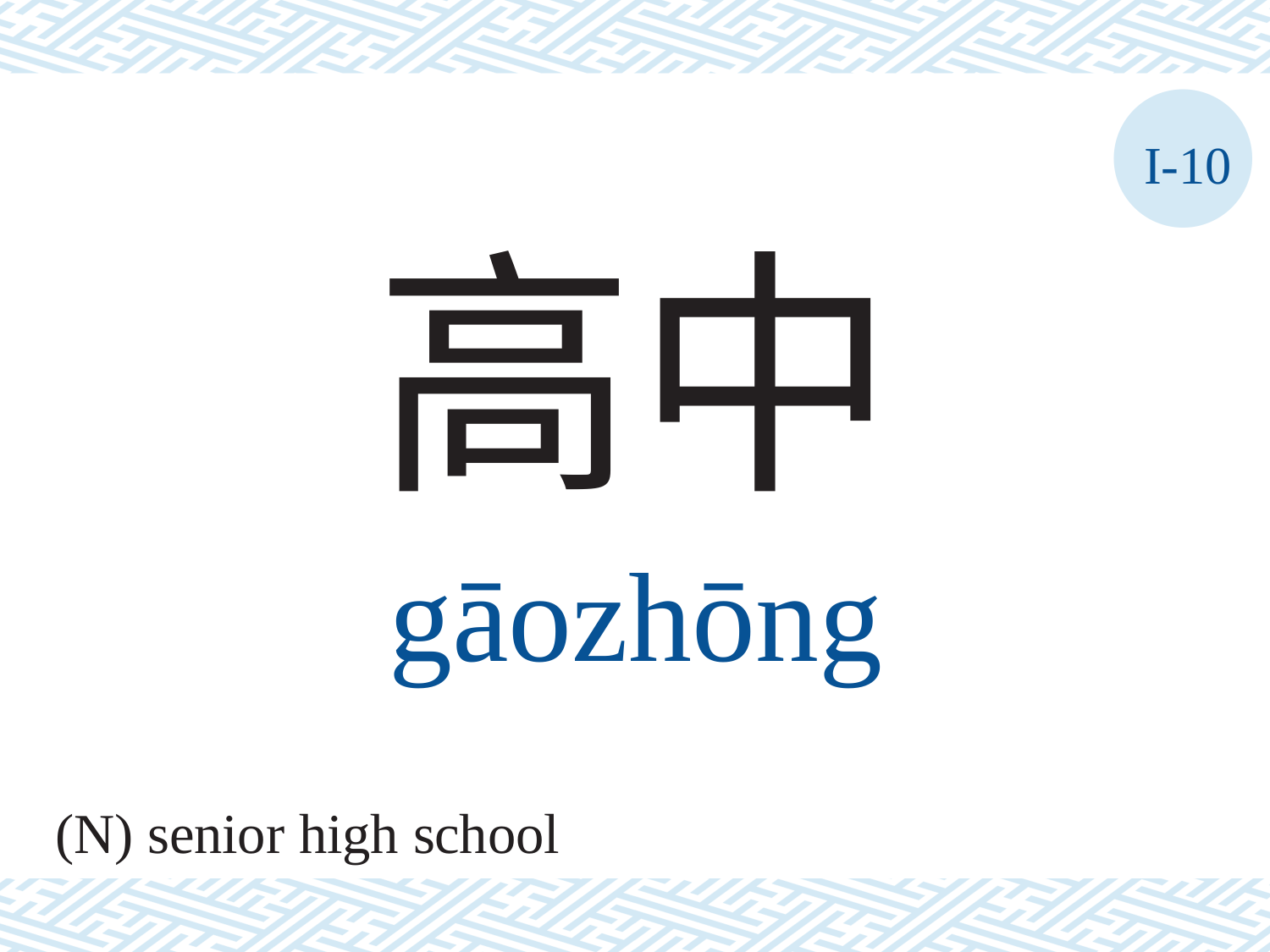

I-10
高中
gāozhōng
(N) senior high school